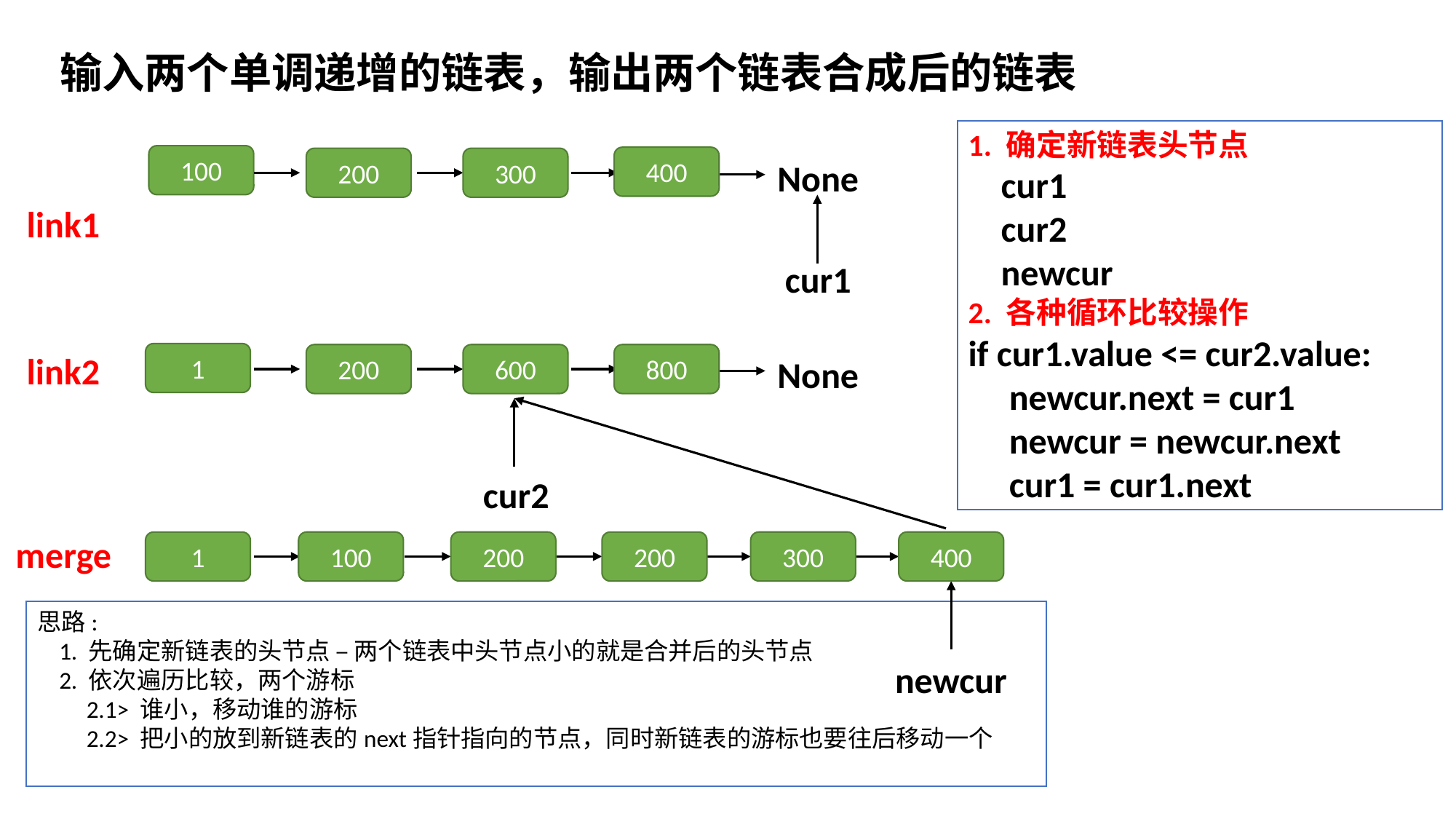

输入两个单调递增的链表，输出两个链表合成后的链表
1. 确定新链表头节点
    cur1
    cur2
    newcur
2. 各种循环比较操作
if cur1.value <= cur2.value:
     newcur.next = cur1
     newcur = newcur.next
     cur1 = cur1.next
100
400
200
300
None
link1
cur1
link2
1
200
600
800
None
cur2
merge
100
200
300
400
1
200
思路:
    1. 先确定新链表的头节点 – 两个链表中头节点小的就是合并后的头节点
    2. 依次遍历比较，两个游标
         2.1> 谁小，移动谁的游标
         2.2> 把小的放到新链表的next指针指向的节点，同时新链表的游标也要往后移动一个

newcur